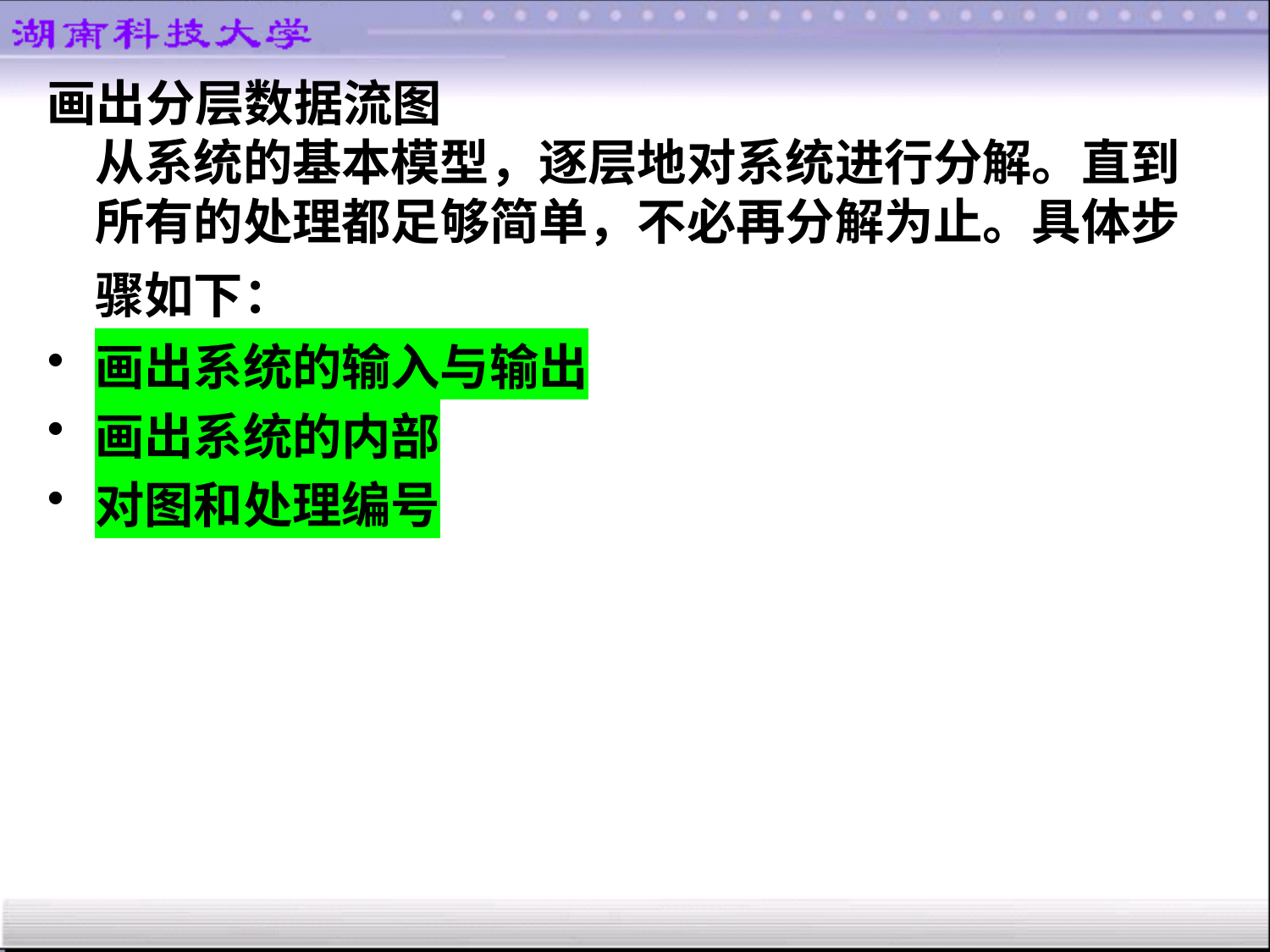

画出分层数据流图
从系统的基本模型，逐层地对系统进行分解。直到所有的处理都足够简单，不必再分解为止。具体步骤如下：
画出系统的输入与输出
画出系统的内部
对图和处理编号